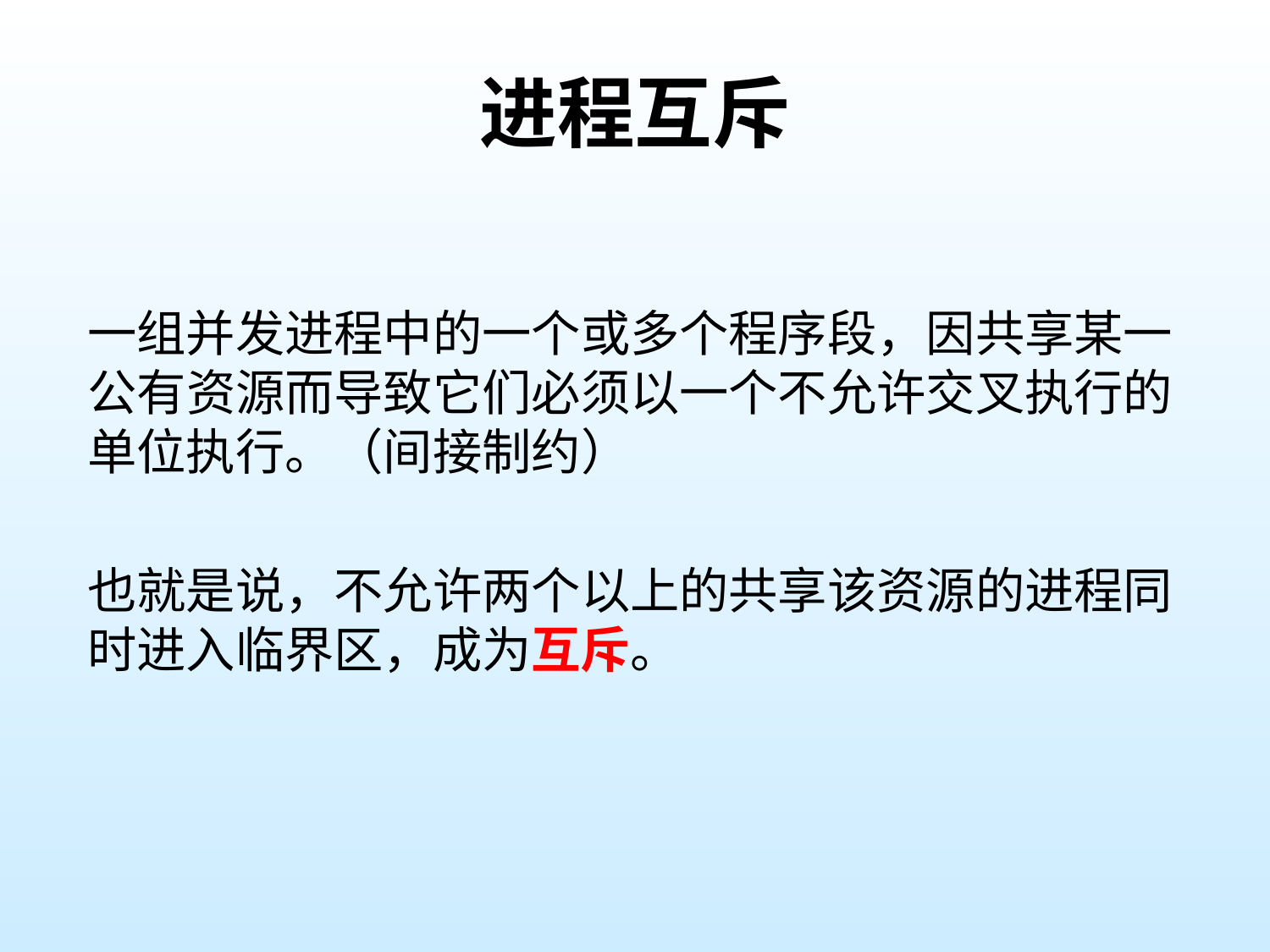

# 进程互斥
一组并发进程中的一个或多个程序段，因共享某一公有资源而导致它们必须以一个不允许交叉执行的单位执行。（间接制约）

也就是说，不允许两个以上的共享该资源的进程同时进入临界区，成为互斥。